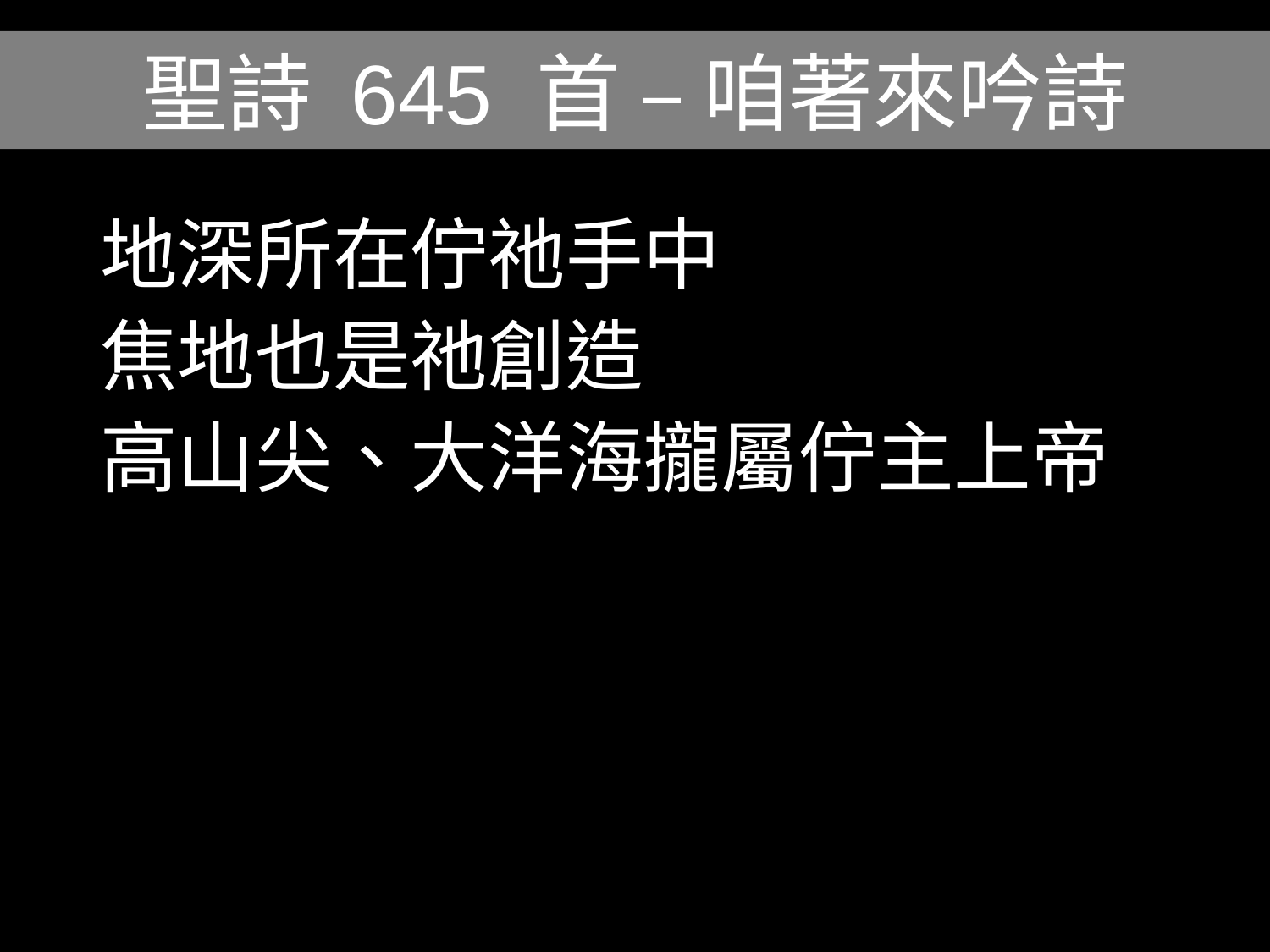

# 聖詩 645 首 – 咱著來吟詩
地深所在佇祂手中
焦地也是祂創造
高山尖、大洋海攏屬佇主上帝